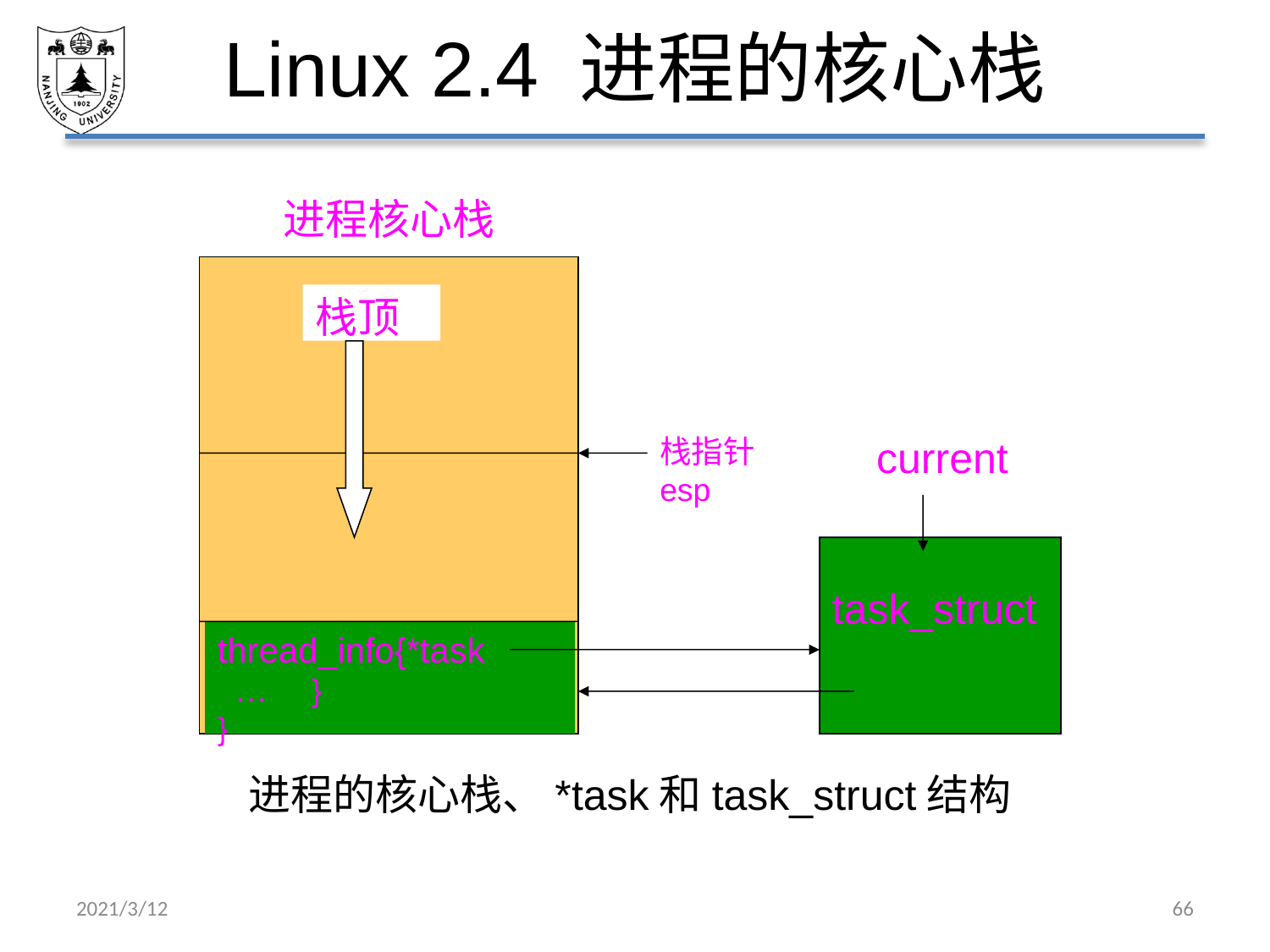

# Linux 2.4 进程的核心栈
进程核心栈
进程核心栈

栈顶

栈指针esp
     current

task_struct

thread_info{*task
  …     }
}

进程的核心栈、*task和task_struct结构

2021/3/12
66